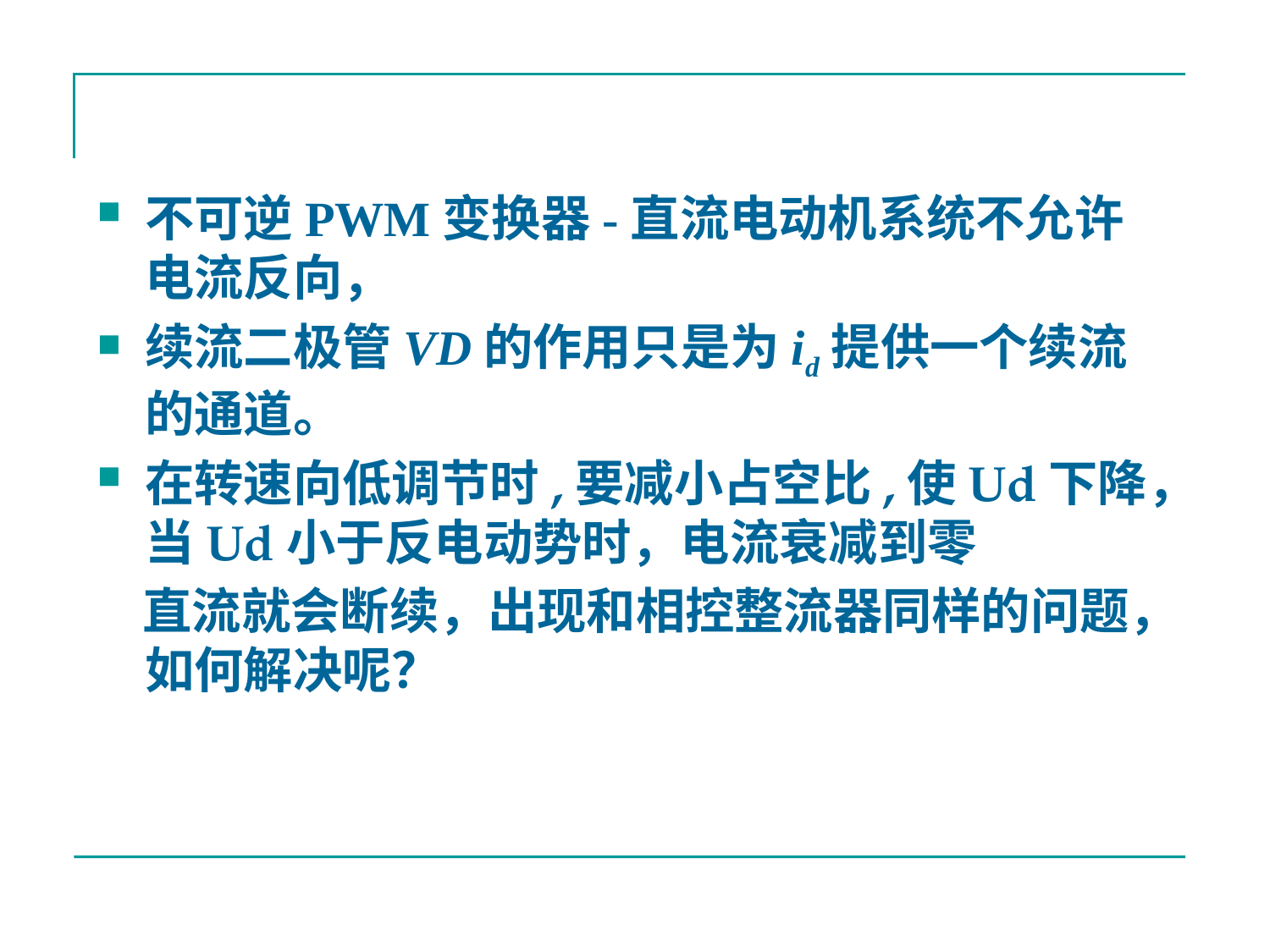

#
不可逆PWM变换器-直流电动机系统不允许电流反向，
续流二极管VD的作用只是为id提供一个续流的通道。
在转速向低调节时,要减小占空比,使Ud下降，当Ud小于反电动势时，电流衰减到零
   直流就会断续，出现和相控整流器同样的问题，如何解决呢？